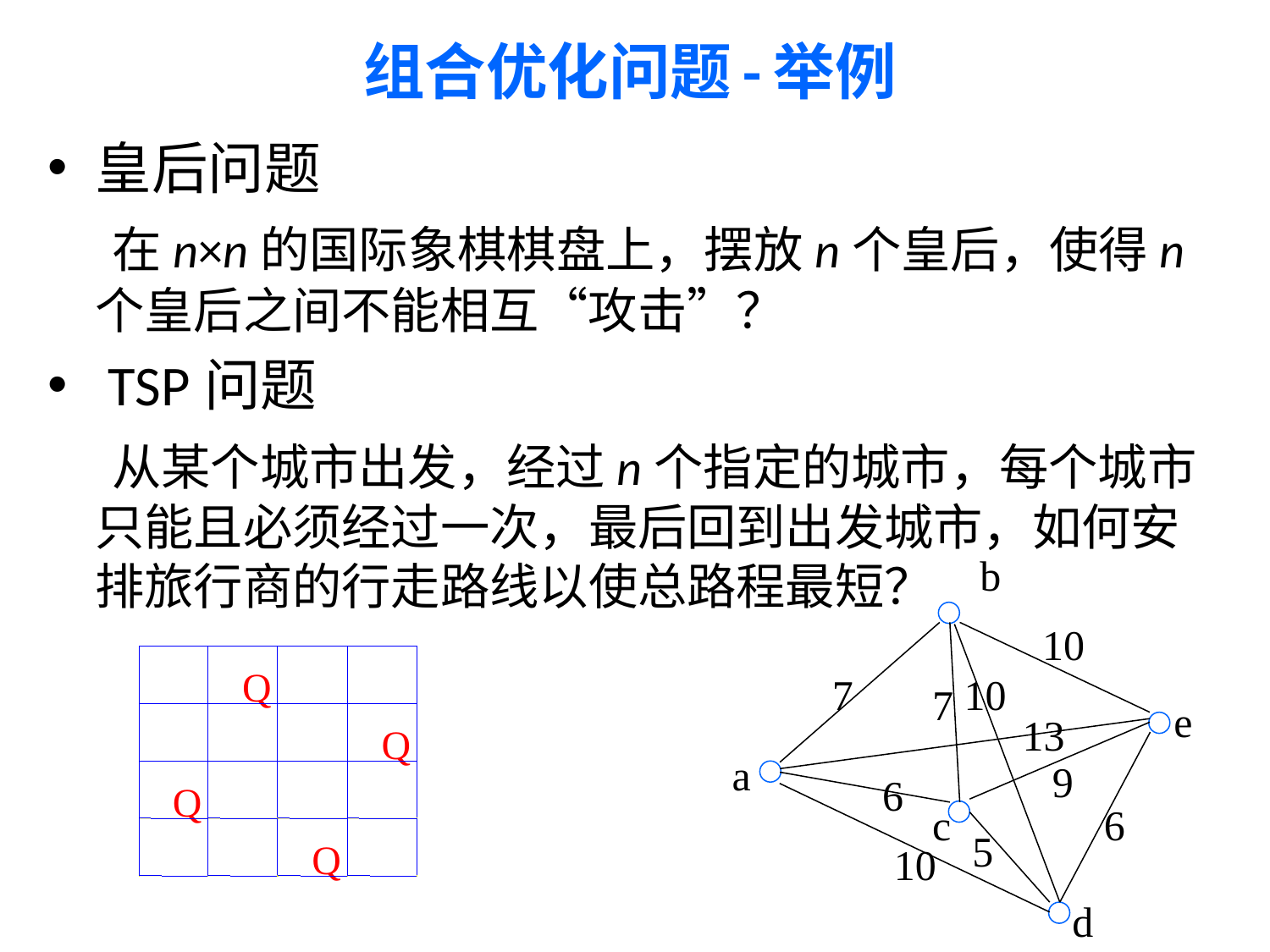

组合优化问题-举例
皇后问题
    在n×n的国际象棋棋盘上，摆放n个皇后，使得n个皇后之间不能相互“攻击”？
 TSP问题
    从某个城市出发，经过n个指定的城市，每个城市只能且必须经过一次，最后回到出发城市，如何安排旅行商的行走路线以使总路程最短？
b

10

7
10
7
e
13

a
9

6

c
6

5
10
d

Q

Q

Q

Q